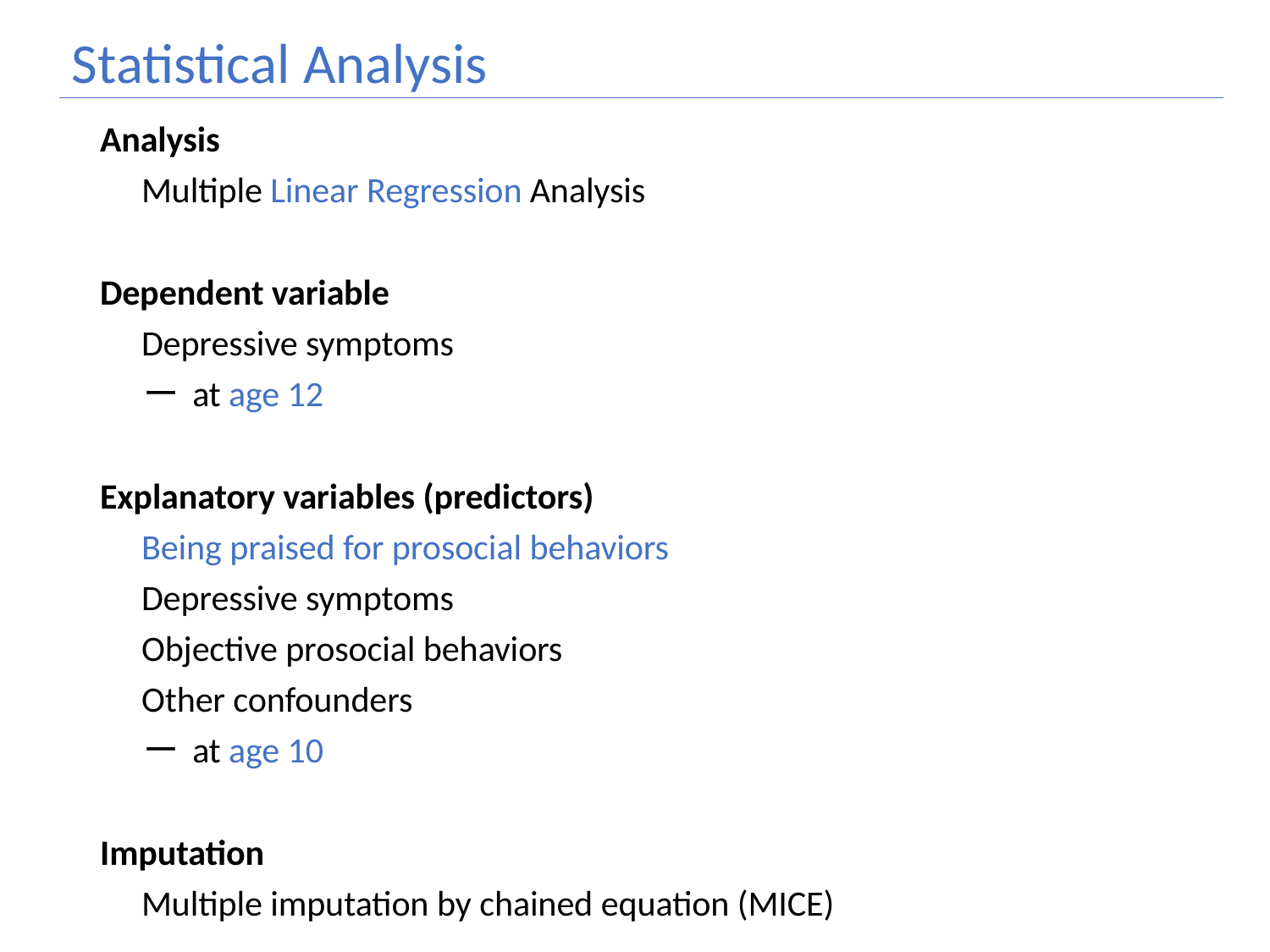

# Statistical Analysis
Analysis
　Multiple Linear Regression Analysis

Dependent variable
　Depressive symptoms
　 ー at age 12

Explanatory variables (predictors)
　Being praised for prosocial behaviors
　Depressive symptoms
　Objective prosocial behaviors
　Other confounders
　 ー at age 10

Imputation
　Multiple imputation by chained equation (MICE)